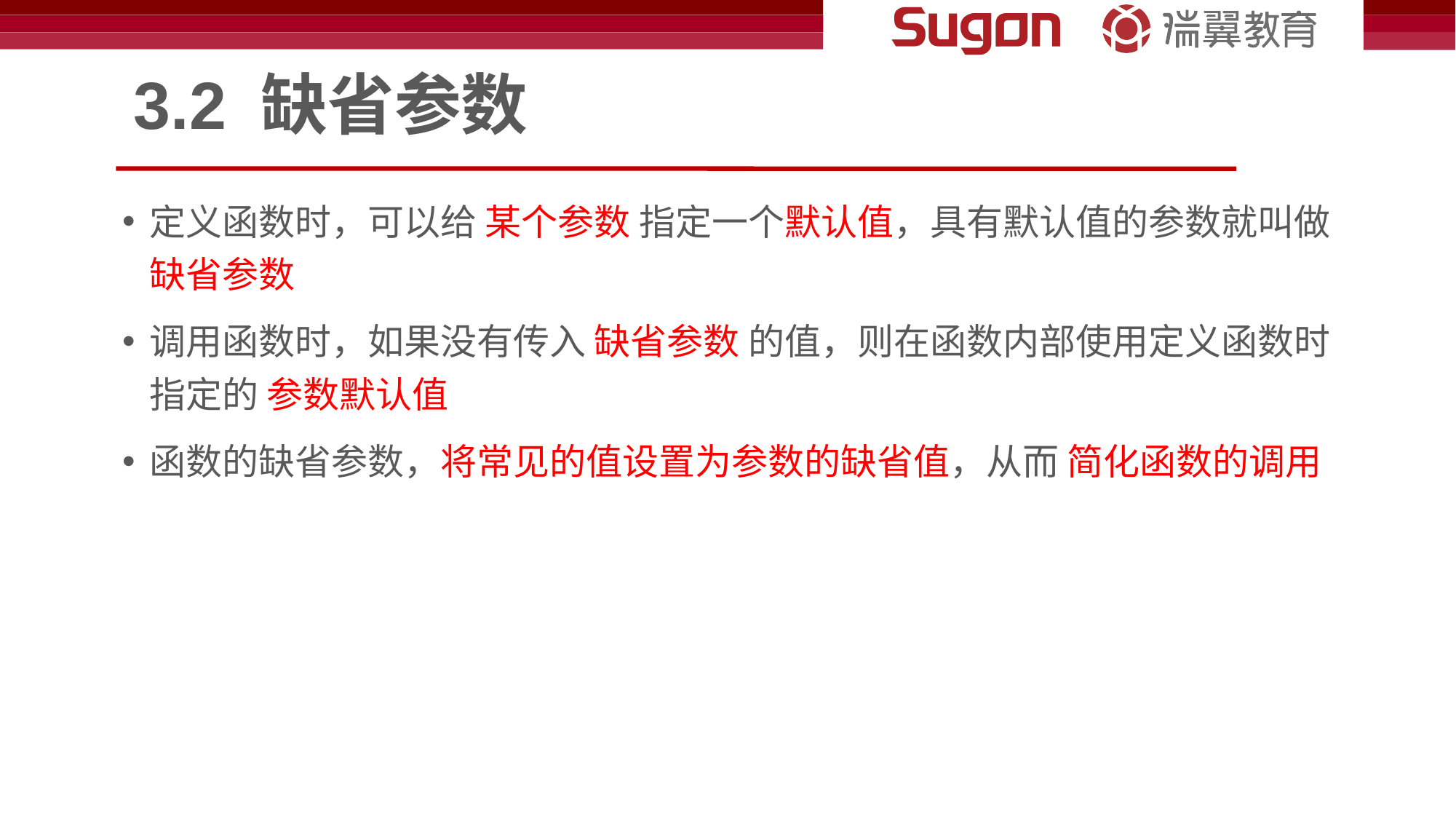

# 3.2 缺省参数
定义函数时，可以给 某个参数 指定一个默认值，具有默认值的参数就叫做 缺省参数
调用函数时，如果没有传入 缺省参数 的值，则在函数内部使用定义函数时指定的 参数默认值
函数的缺省参数，将常见的值设置为参数的缺省值，从而 简化函数的调用